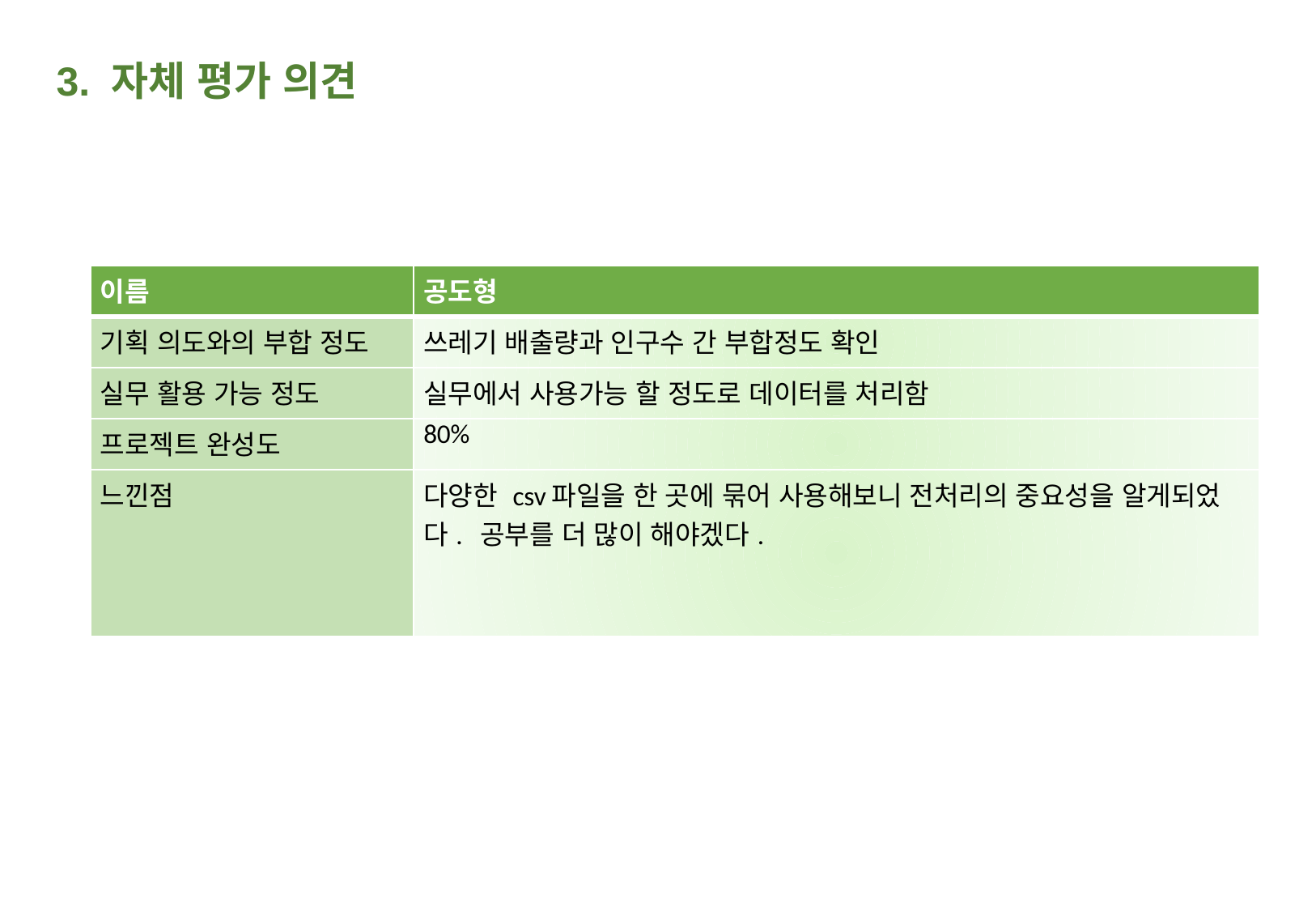

3. 자체 평가 의견
| 이름 | 공도형 |
| --- | --- |
| 기획 의도와의 부합 정도 | 쓰레기 배출량과 인구수 간 부합정도 확인 |
| 실무 활용 가능 정도 | 실무에서 사용가능 할 정도로 데이터를 처리함 |
| 프로젝트 완성도 | 80% |
| 느낀점 | 다양한 csv파일을 한 곳에 묶어 사용해보니 전처리의 중요성을 알게되었다. 공부를 더 많이 해야겠다. |
STEP. 5
STEP. 4
데이터 전처리
데이터 수집
사전기획